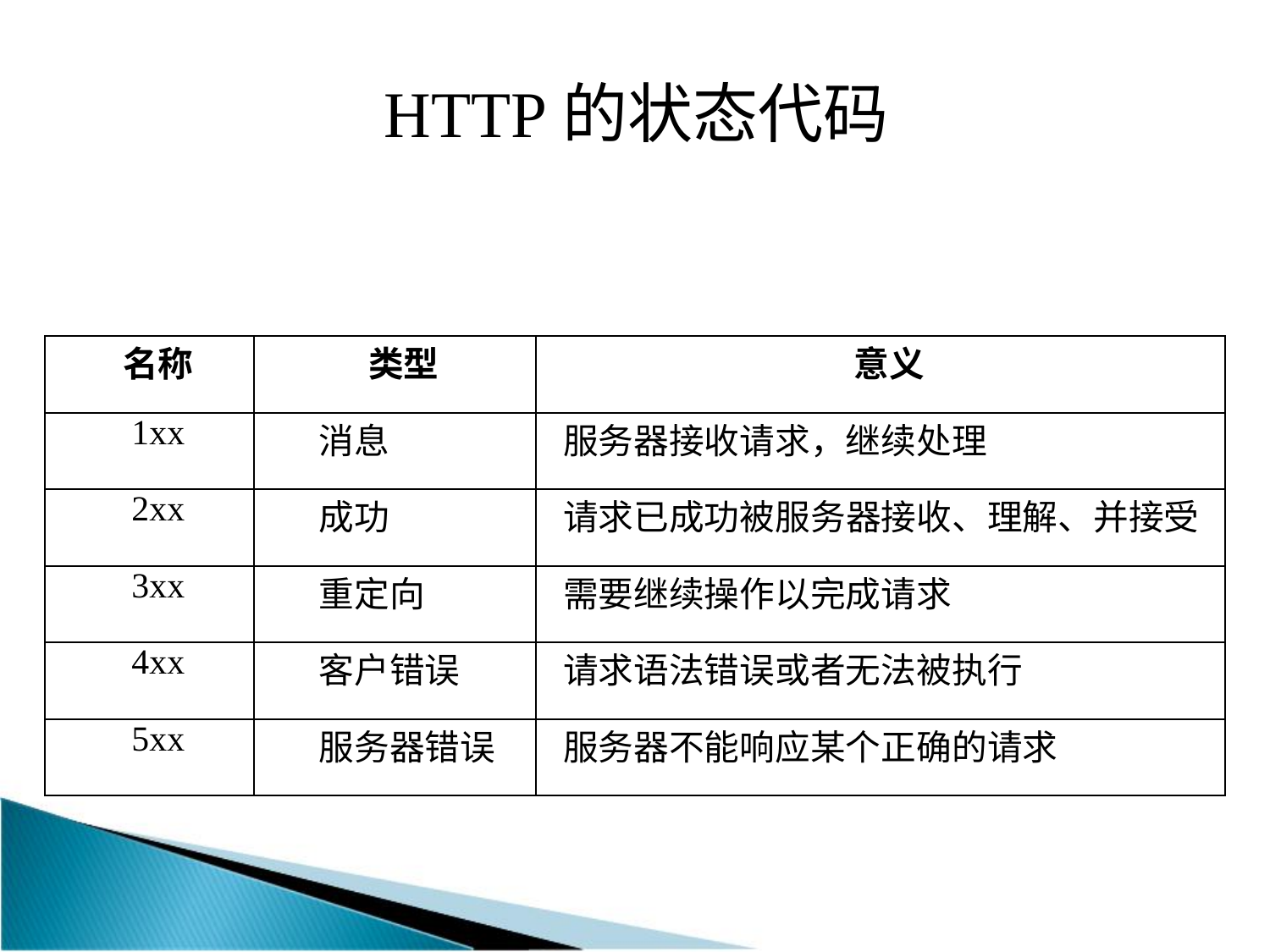

HTTP的状态代码
| 名称 | 类型 | 意义 |
| --- | --- | --- |
| 1xx | 消息 | 服务器接收请求，继续处理 |
| 2xx | 成功 | 请求已成功被服务器接收、理解、并接受 |
| 3xx | 重定向 | 需要继续操作以完成请求 |
| 4xx | 客户错误 | 请求语法错误或者无法被执行 |
| 5xx | 服务器错误 | 服务器不能响应某个正确的请求 |